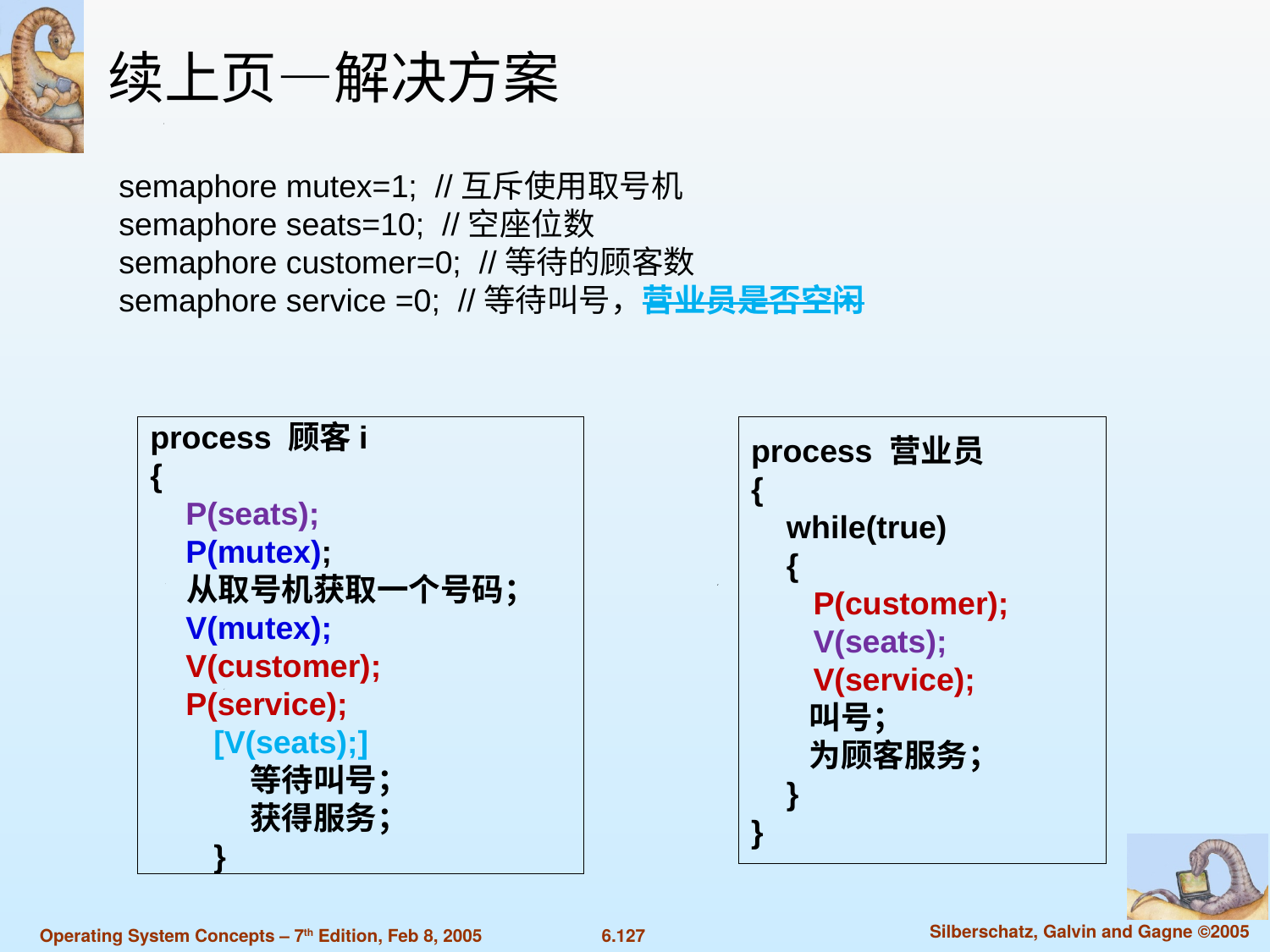

续上页—解决方案
semaphore mutex=1;  //互斥使用取号机
semaphore seats=10;  //空座位数
semaphore customer=0;  //等待的顾客数
semaphore service =0;  //等待叫号，营业员是否空闲

process 营业员
{
    while(true)
    {
       P(customer);
       V(seats);
       V(service);
       叫号；
       为顾客服务；
    }
}
process 顾客i
{
    P(seats);
    P(mutex);
    从取号机获取一个号码；
    V(mutex);
    V(customer);
    P(service);
[V(seats);]
    等待叫号；
    获得服务；
}